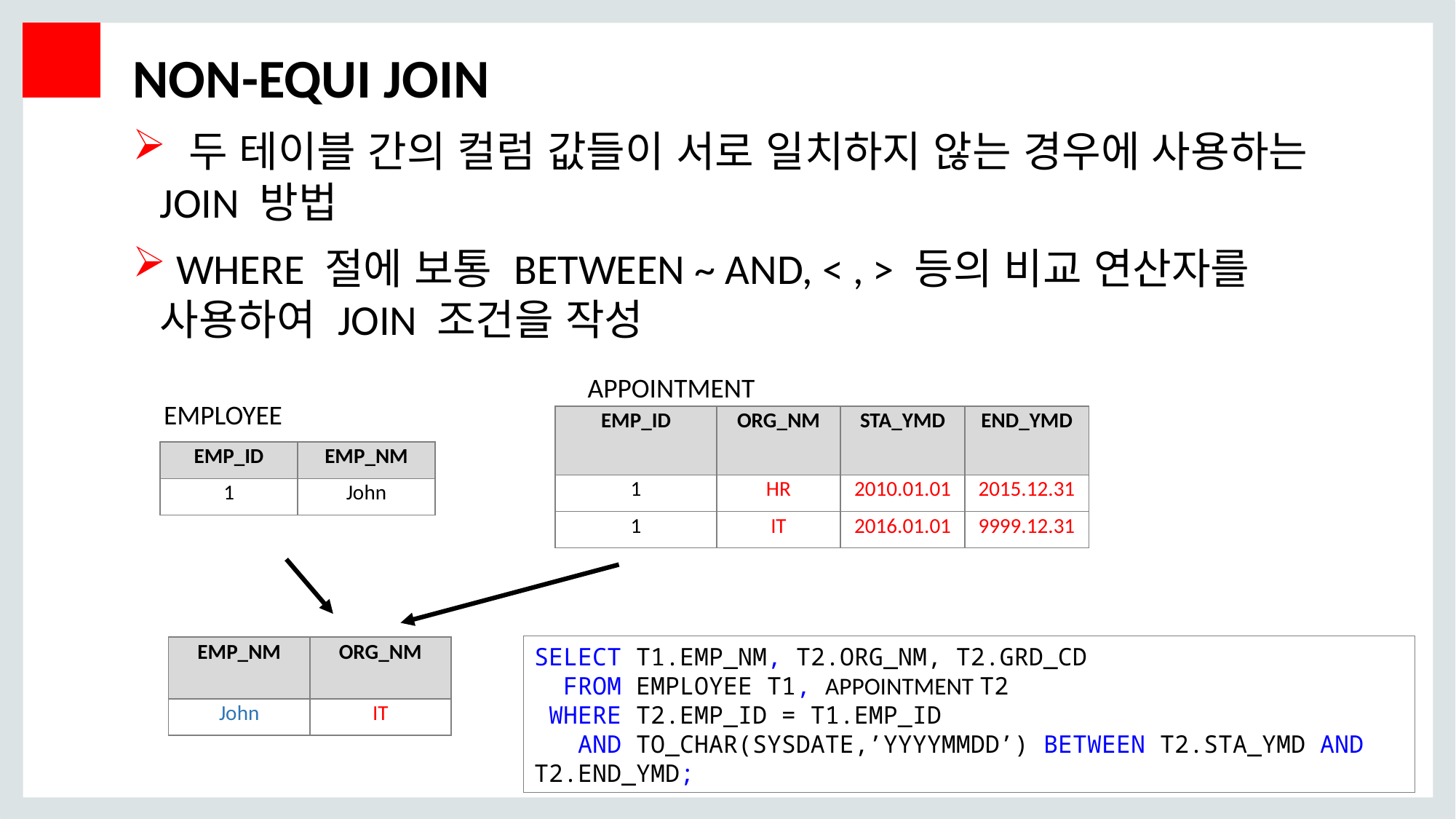

# NON-EQUI JOIN
 두 테이블 간의 컬럼 값들이 서로 일치하지 않는 경우에 사용하는 JOIN 방법
 WHERE 절에 보통 BETWEEN ~ AND, < , > 등의 비교 연산자를 사용하여 JOIN 조건을 작성
APPOINTMENT

EMPLOYEE
| EMP\_ID | ORG\_NM | STA\_YMD | END\_YMD |
| --- | --- | --- | --- |
| 1 | HR | 2010.01.01 | 2015.12.31 |
| 1 | IT | 2016.01.01 | 9999.12.31 |
| EMP\_ID | EMP\_NM |
| --- | --- |
| 1 | John |
SELECT T1.EMP_NM, T2.ORG_NM, T2.GRD_CD
  FROM EMPLOYEE T1, APPOINTMENT T2
 WHERE T2.EMP_ID = T1.EMP_ID
   AND TO_CHAR(SYSDATE,’YYYYMMDD’) BETWEEN T2.STA_YMD AND T2.END_YMD;
| EMP\_NM | ORG\_NM |
| --- | --- |
| John | IT |